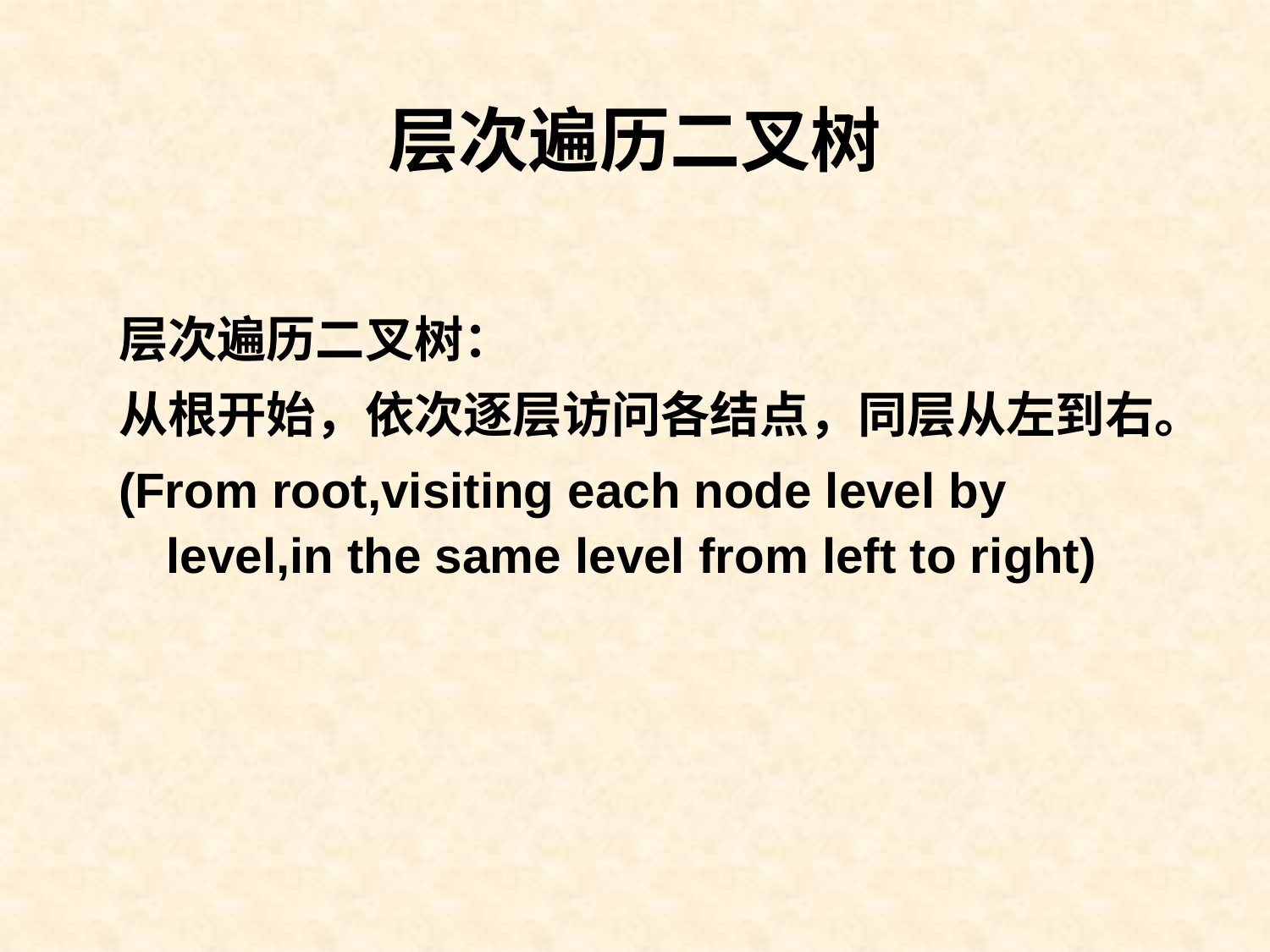

层次遍历二叉树
层次遍历二叉树：
从根开始，依次逐层访问各结点，同层从左到右。
(From root,visiting each node level by level,in the same level from left to right)